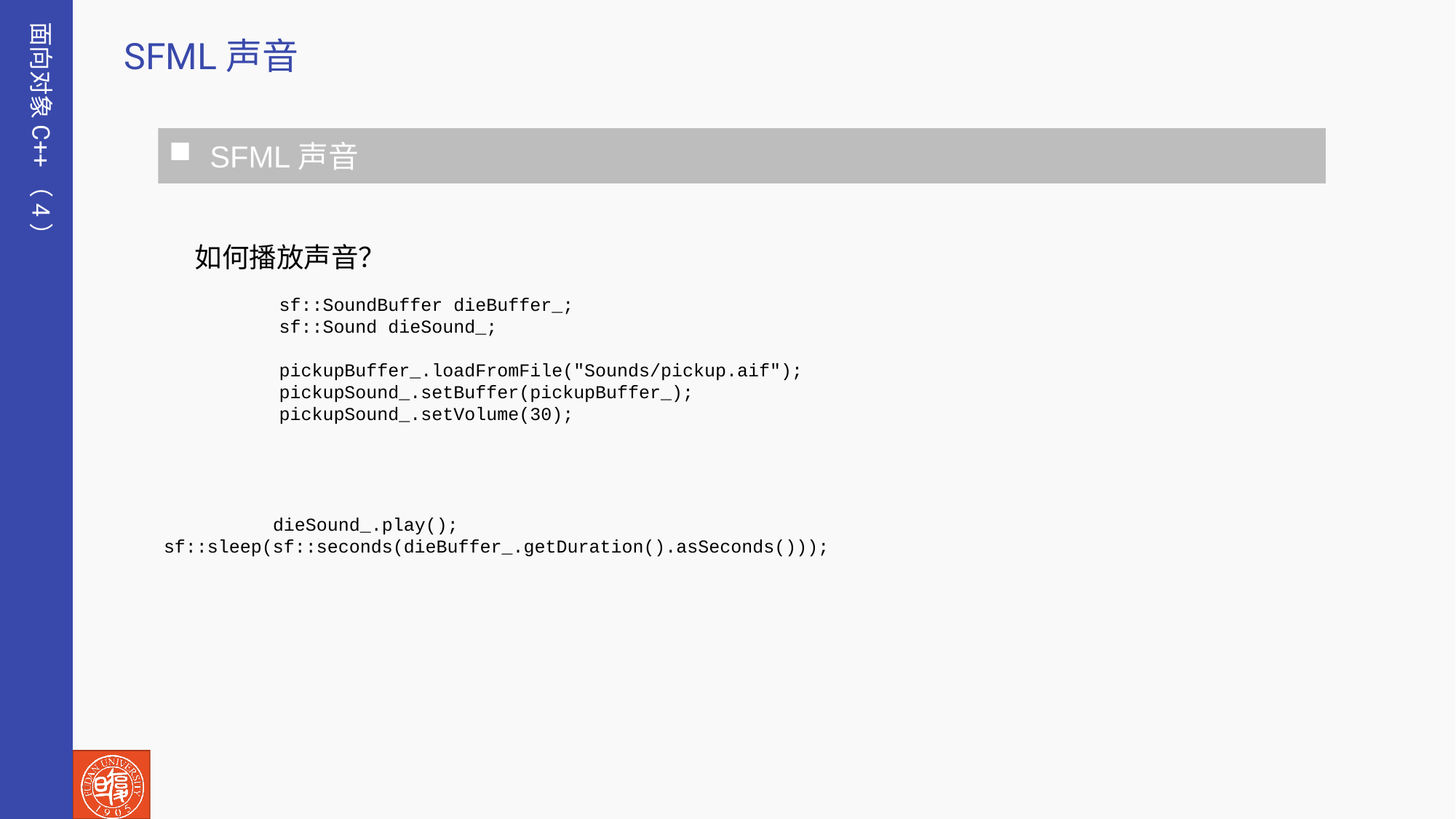

面向对象C++（4）
SFML声音
SFML声音
如何播放声音？
	sf::SoundBuffer dieBuffer_;
	sf::Sound dieSound_;

	pickupBuffer_.loadFromFile("Sounds/pickup.aif");
	pickupSound_.setBuffer(pickupBuffer_);
	pickupSound_.setVolume(30);
	dieSound_.play();		sf::sleep(sf::seconds(dieBuffer_.getDuration().asSeconds()));